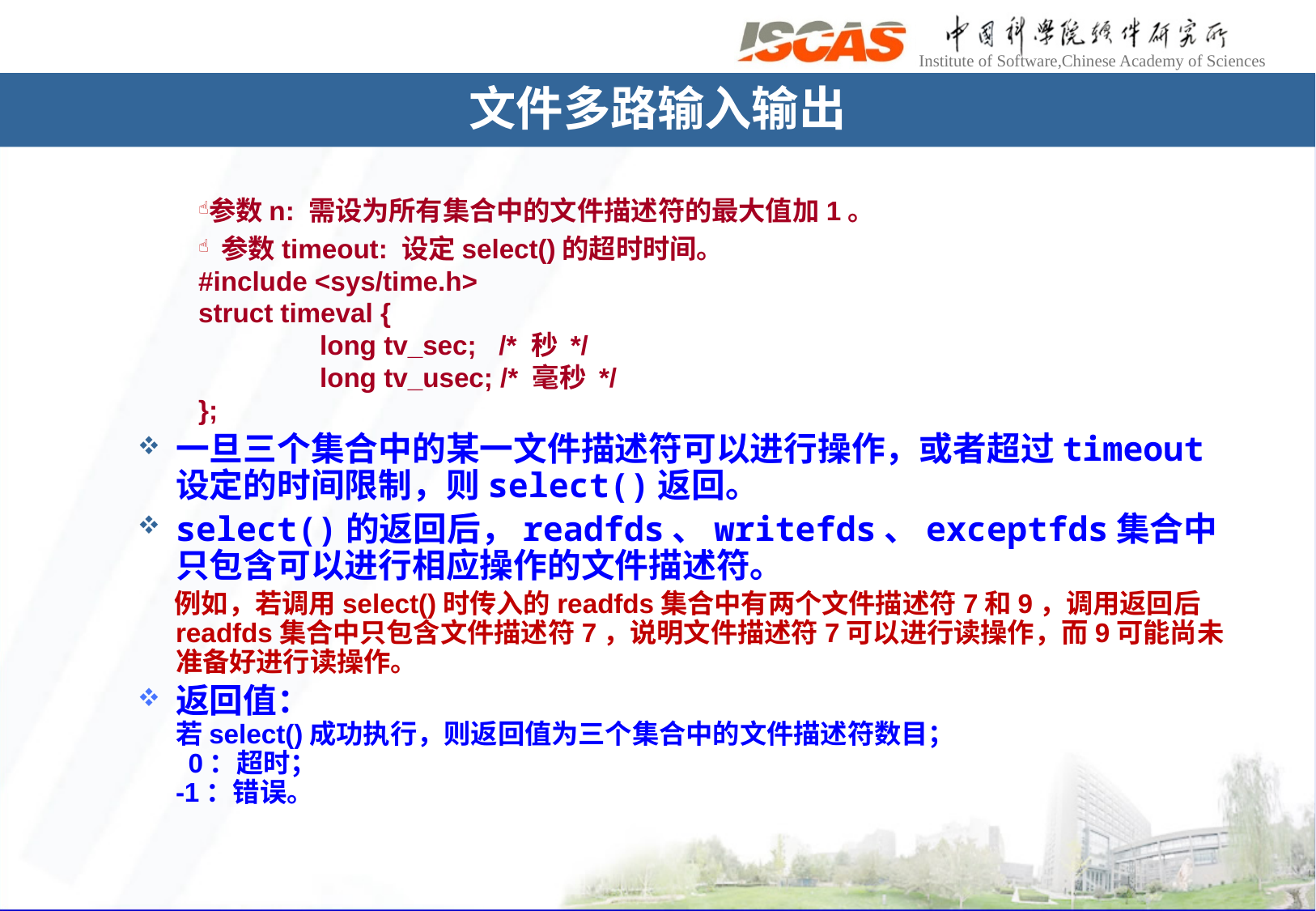

文件多路输入输出

参数n: 需设为所有集合中的文件描述符的最大值加1。
 参数timeout: 设定select()的超时时间。
#include <sys/time.h>
struct timeval {
	long tv_sec;   /* 秒 */
	long tv_usec; /* 毫秒 */
};
一旦三个集合中的某一文件描述符可以进行操作，或者超过timeout设定的时间限制，则select()返回。
select()的返回后，readfds、writefds、exceptfds集合中只包含可以进行相应操作的文件描述符。
     例如，若调用select()时传入的readfds集合中有两个文件描述符7和9，调用返回后readfds集合中只包含文件描述符7，说明文件描述符7可以进行读操作，而9可能尚未准备好进行读操作。
返回值：
若select()成功执行，则返回值为三个集合中的文件描述符数目；
 0：超时；
-1：错误。